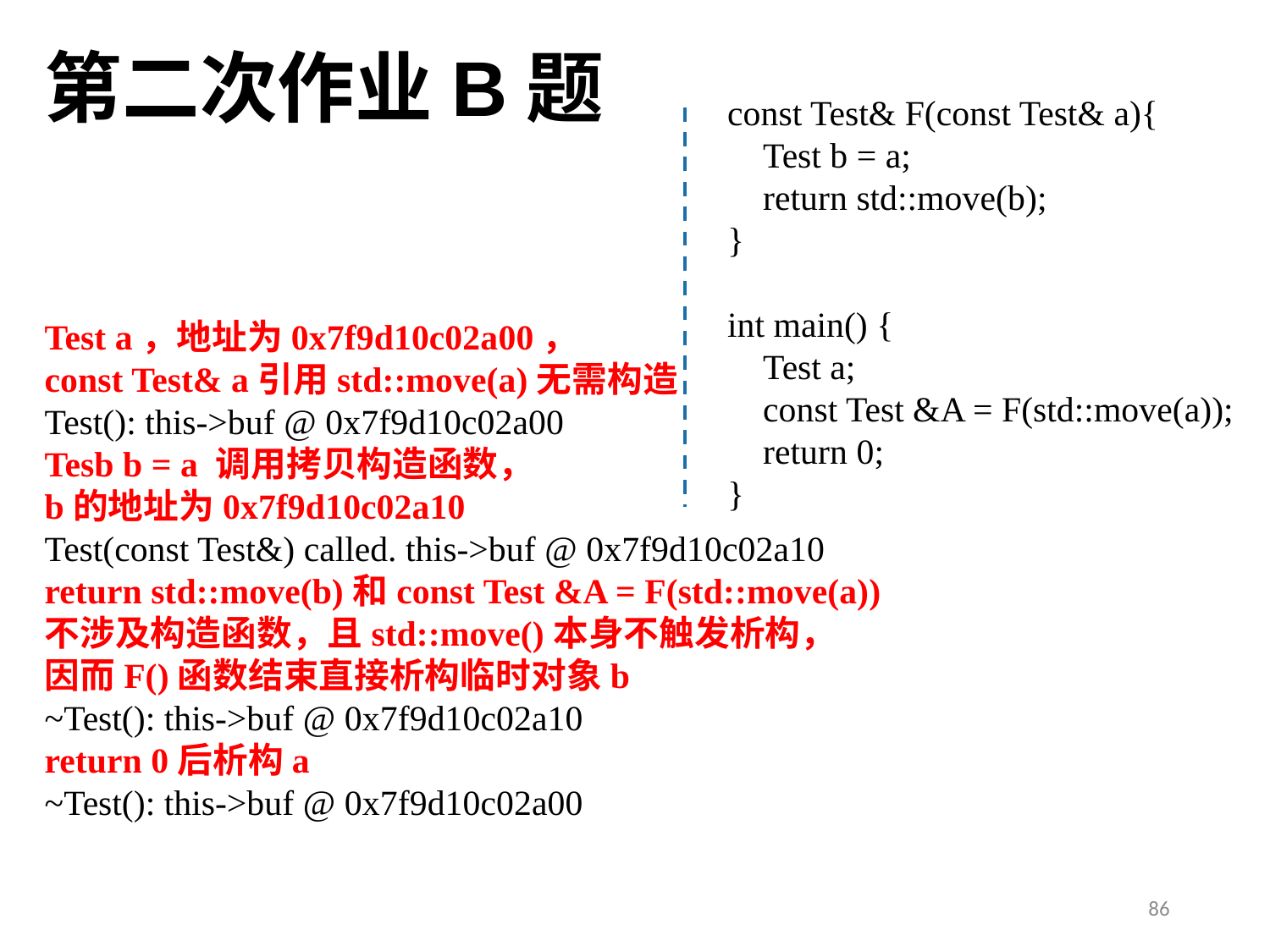

第二次作业B题
const Test& F(const Test& a){
    Test b = a;
    return std::move(b);
}

int main() {
    Test a;
    const Test &A = F(std::move(a));
    return 0;
}
Test a，地址为0x7f9d10c02a00，
const Test& a引用std::move(a)无需构造
Test(): this->buf @ 0x7f9d10c02a00
Tesb b = a 调用拷贝构造函数，
b的地址为0x7f9d10c02a10
Test(const Test&) called. this->buf @ 0x7f9d10c02a10
return std::move(b)和const Test &A = F(std::move(a))
不涉及构造函数，且std::move()本身不触发析构，
因而F()函数结束直接析构临时对象b
~Test(): this->buf @ 0x7f9d10c02a10
return 0后析构a
~Test(): this->buf @ 0x7f9d10c02a00

86